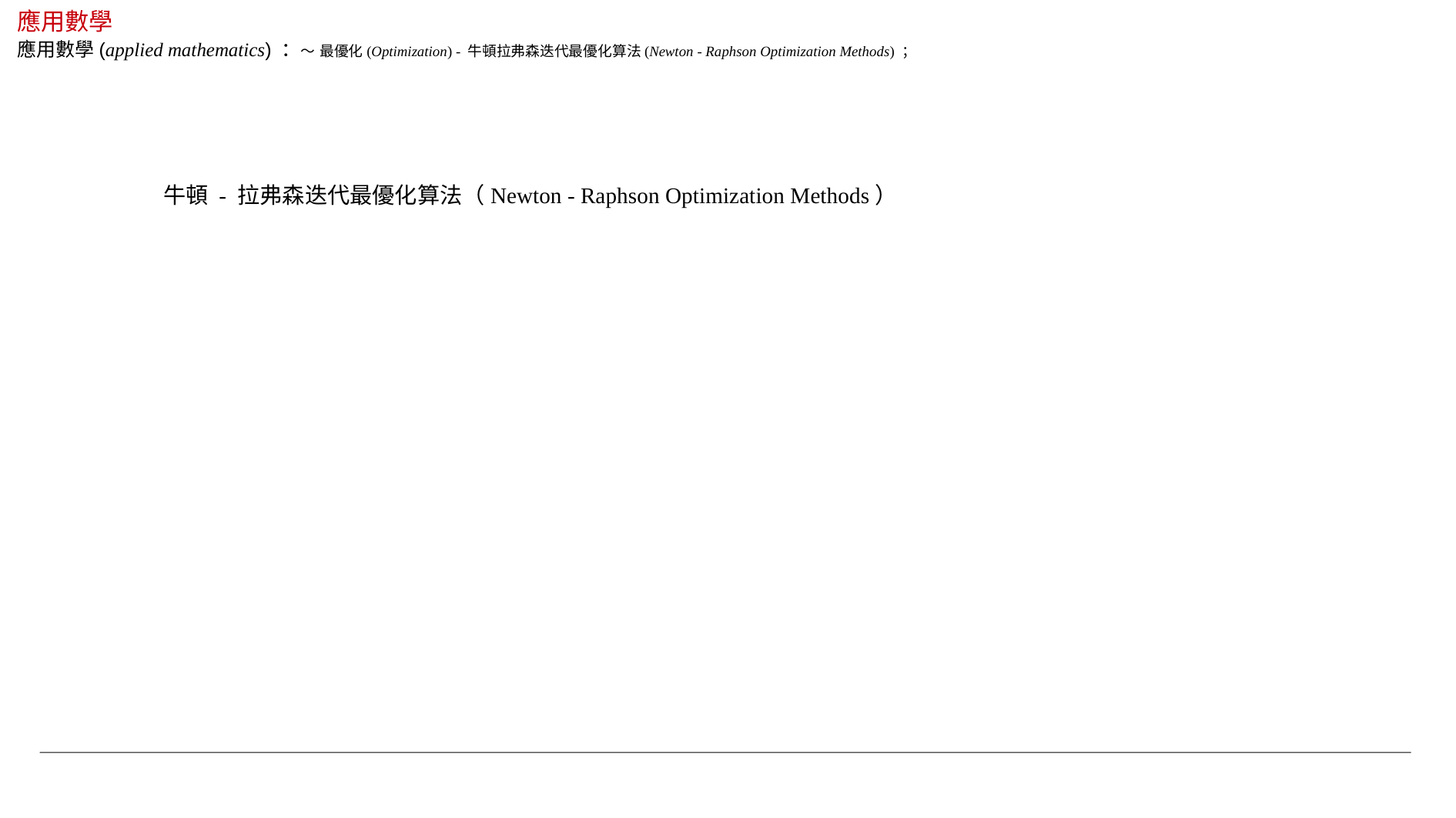

應用數學
應用數學(applied mathematics) ：～ 最優化(Optimization) - 牛頓拉弗森迭代最優化算法(Newton - Raphson Optimization Methods) ；
牛頓 - 拉弗森迭代最優化算法（Newton - Raphson Optimization Methods）